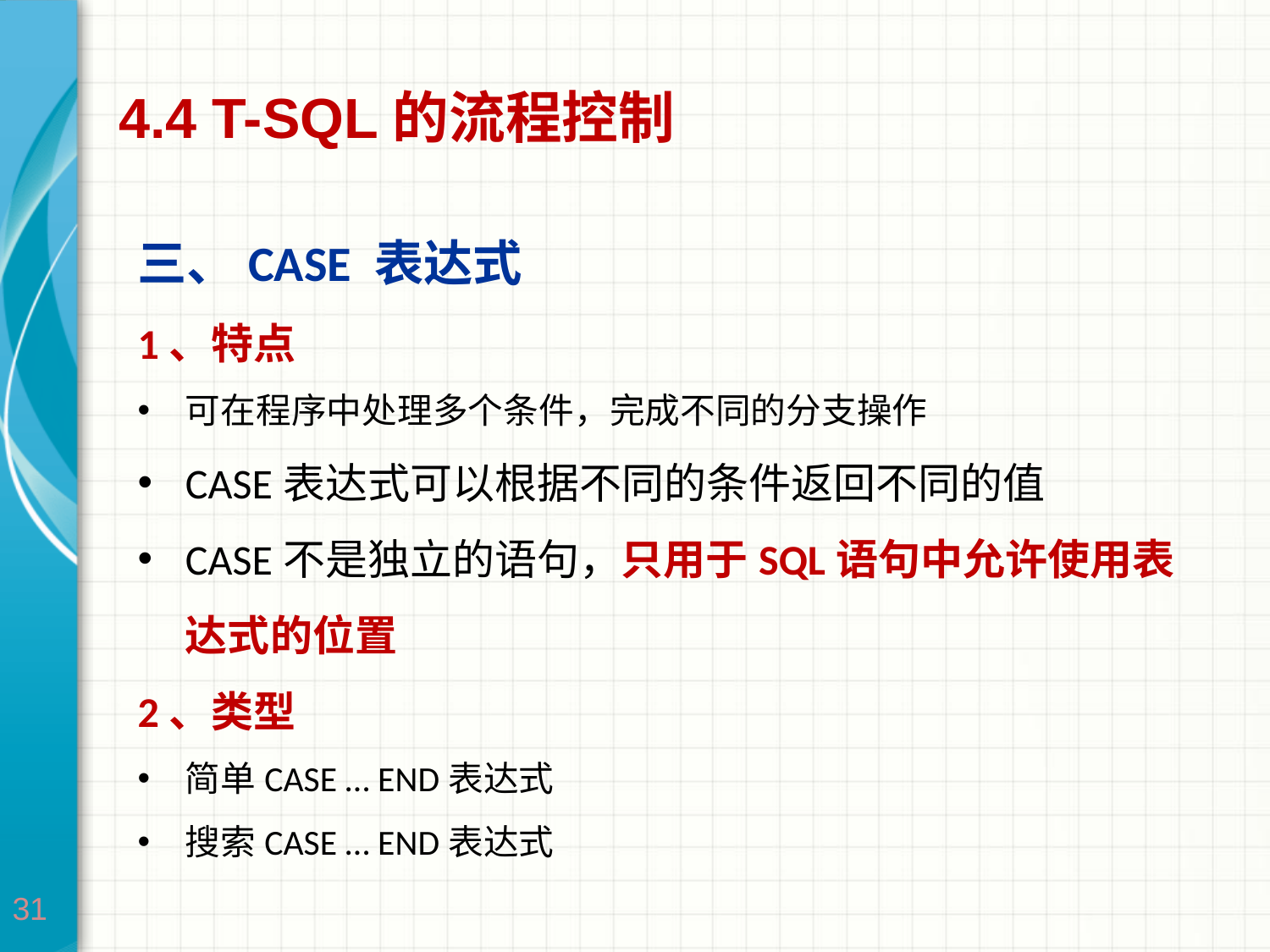

# 4.4 T-SQL的流程控制
三、CASE 表达式
1、特点
可在程序中处理多个条件，完成不同的分支操作
CASE表达式可以根据不同的条件返回不同的值
CASE不是独立的语句，只用于SQL语句中允许使用表达式的位置
2、类型
简单CASE … END表达式
搜索CASE … END表达式
31